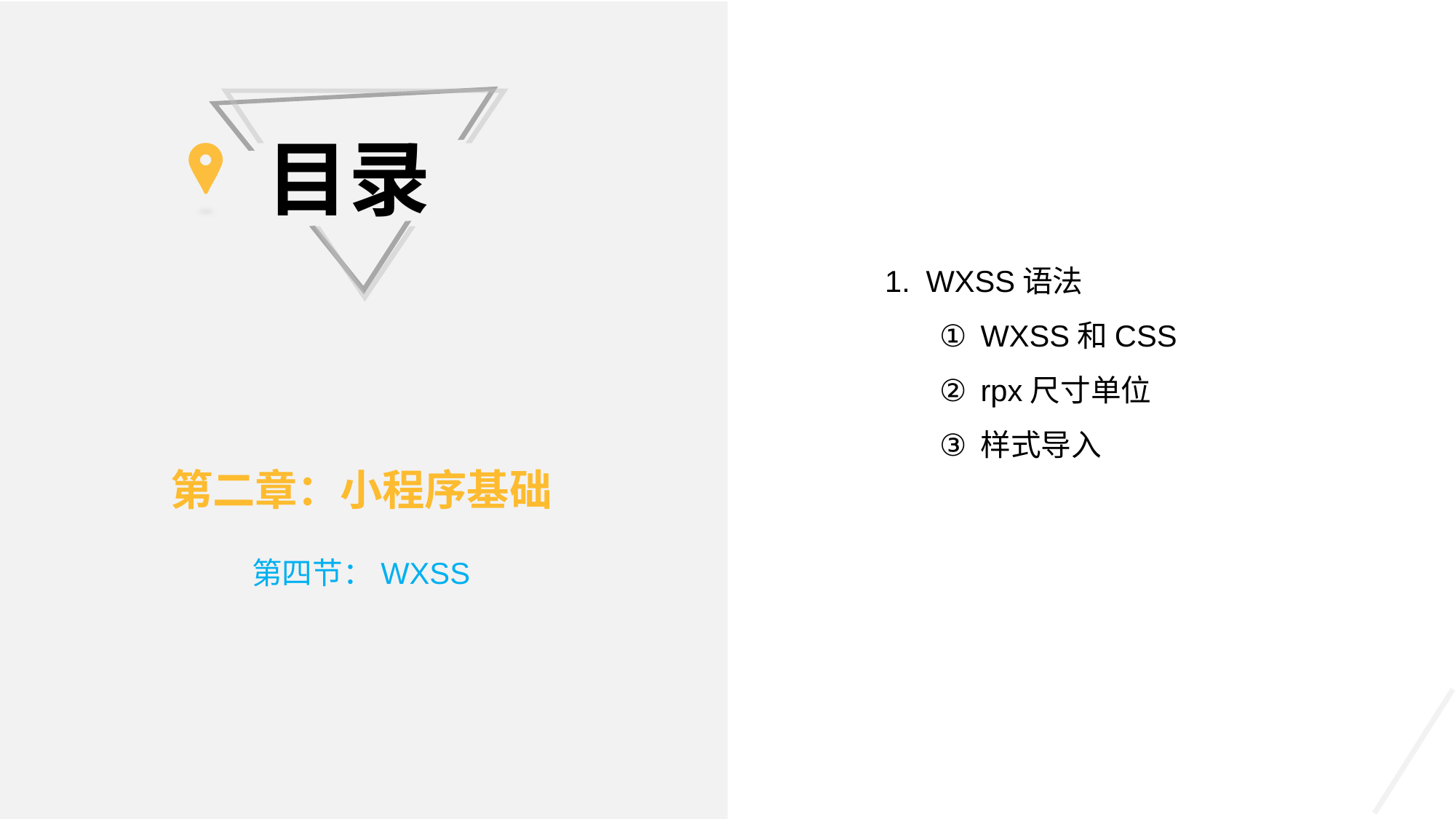

目录

WXSS语法
WXSS和CSS
rpx尺寸单位
样式导入
第二章：小程序基础
第四节：WXSS